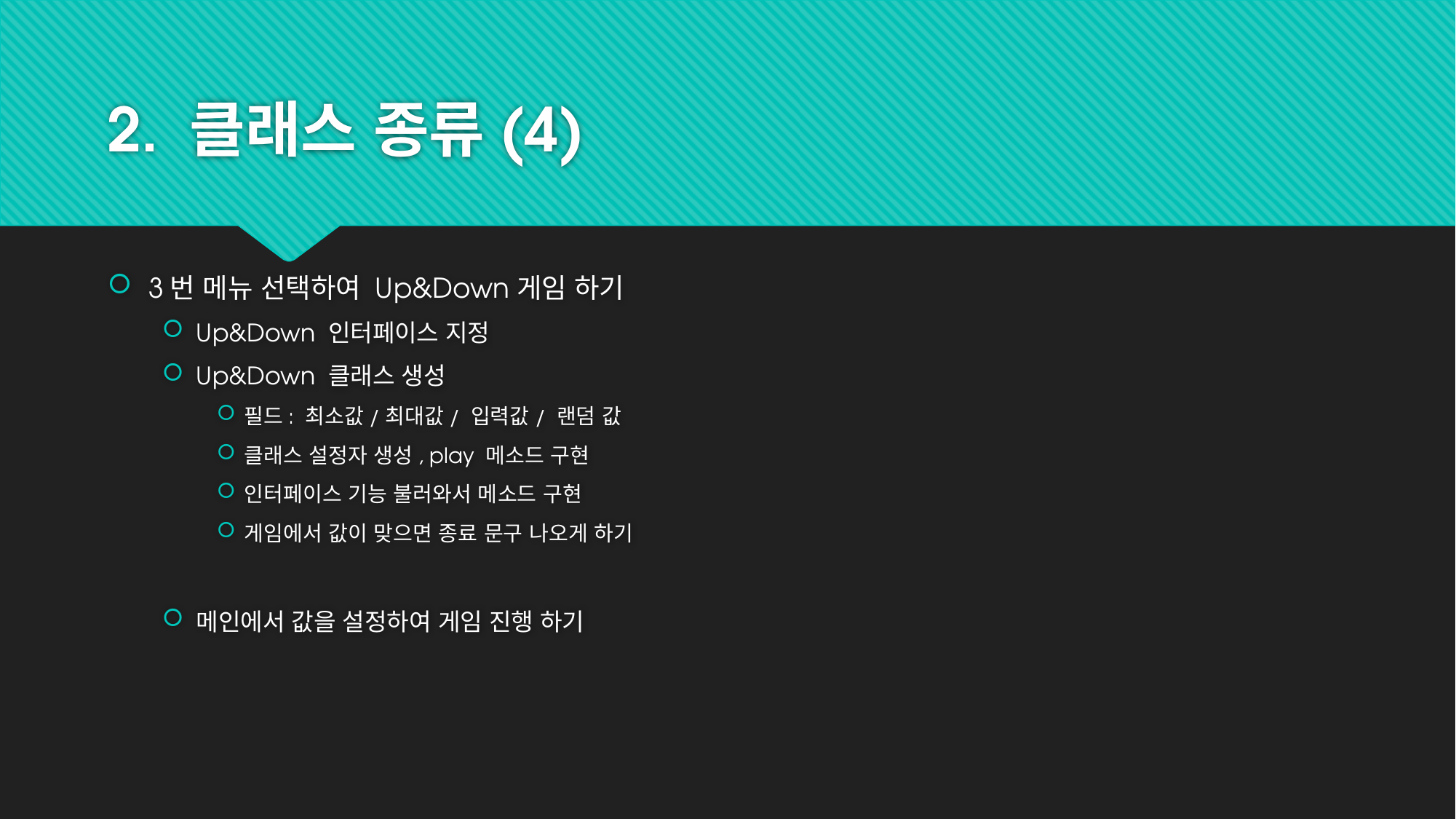

# 2. 클래스 종류(4)
3번 메뉴 선택하여 Up&Down게임 하기
Up&Down 인터페이스 지정
Up&Down 클래스 생성
필드: 최소값/최대값/ 입력값/ 랜덤 값
클래스 설정자 생성, play 메소드 구현
인터페이스 기능 불러와서 메소드 구현
게임에서 값이 맞으면 종료 문구 나오게 하기

메인에서 값을 설정하여 게임 진행 하기